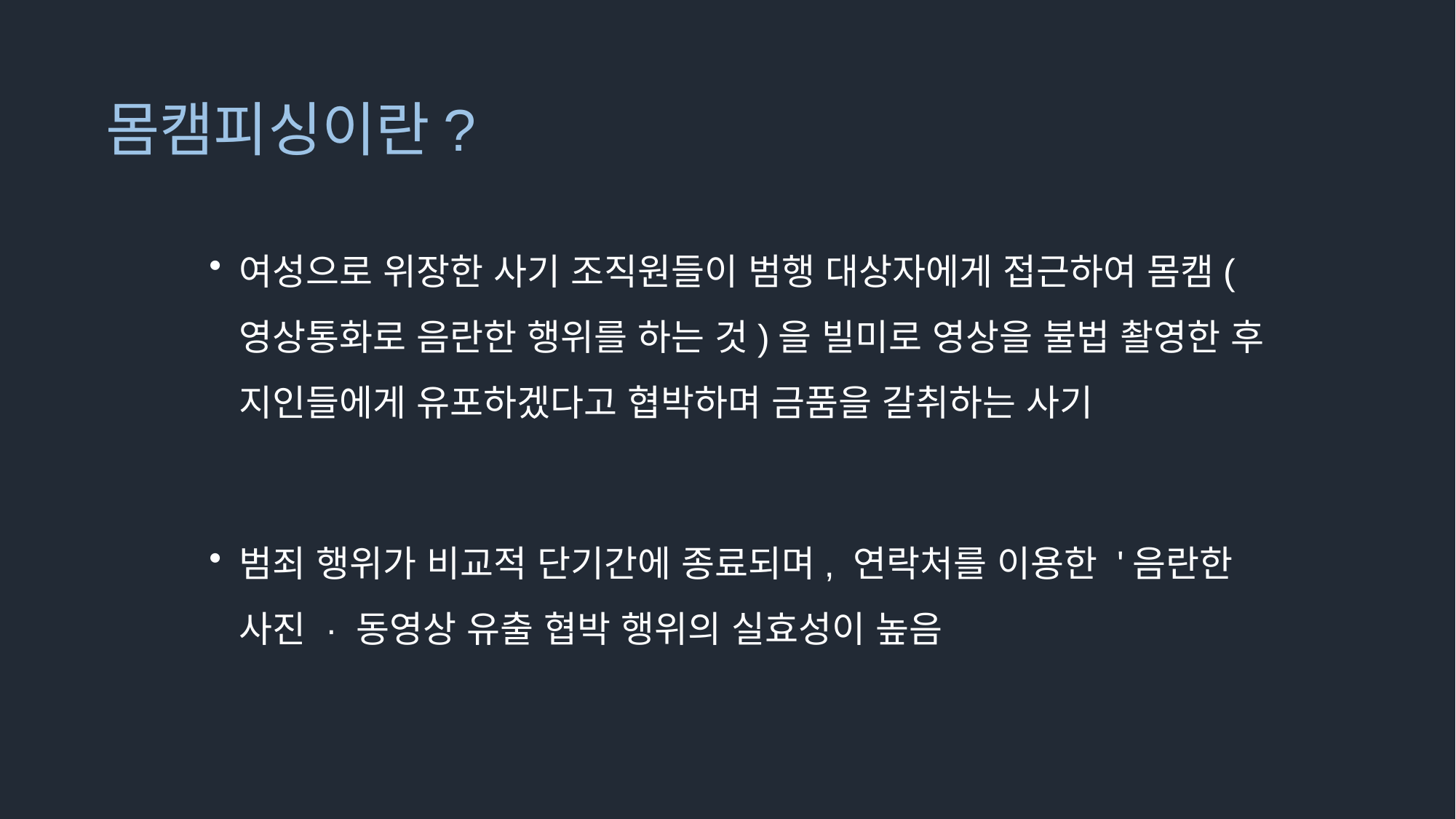

# 몸캠피싱이란?
여성으로 위장한 사기 조직원들이 범행 대상자에게 접근하여 몸캠(영상통화로 음란한 행위를 하는 것)을 빌미로 영상을 불법 촬영한 후 지인들에게 유포하겠다고 협박하며 금품을 갈취하는 사기

범죄 행위가 비교적 단기간에 종료되며, 연락처를 이용한 '음란한 사진 · 동영상 유출 협박 행위의 실효성이 높음